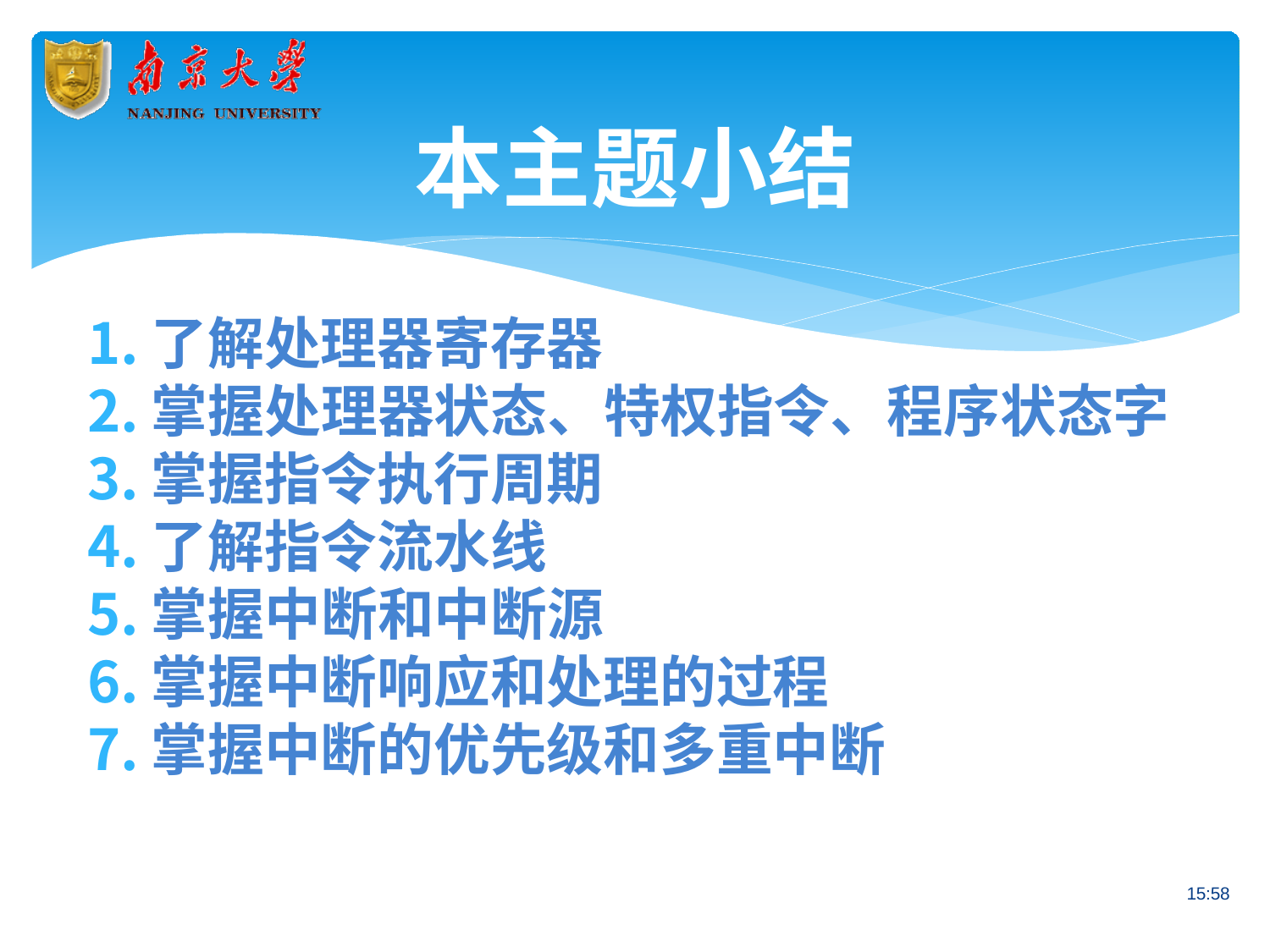

# 本主题小结
了解处理器寄存器
掌握处理器状态、特权指令、程序状态字
掌握指令执行周期
了解指令流水线
掌握中断和中断源
掌握中断响应和处理的过程
掌握中断的优先级和多重中断
15:58